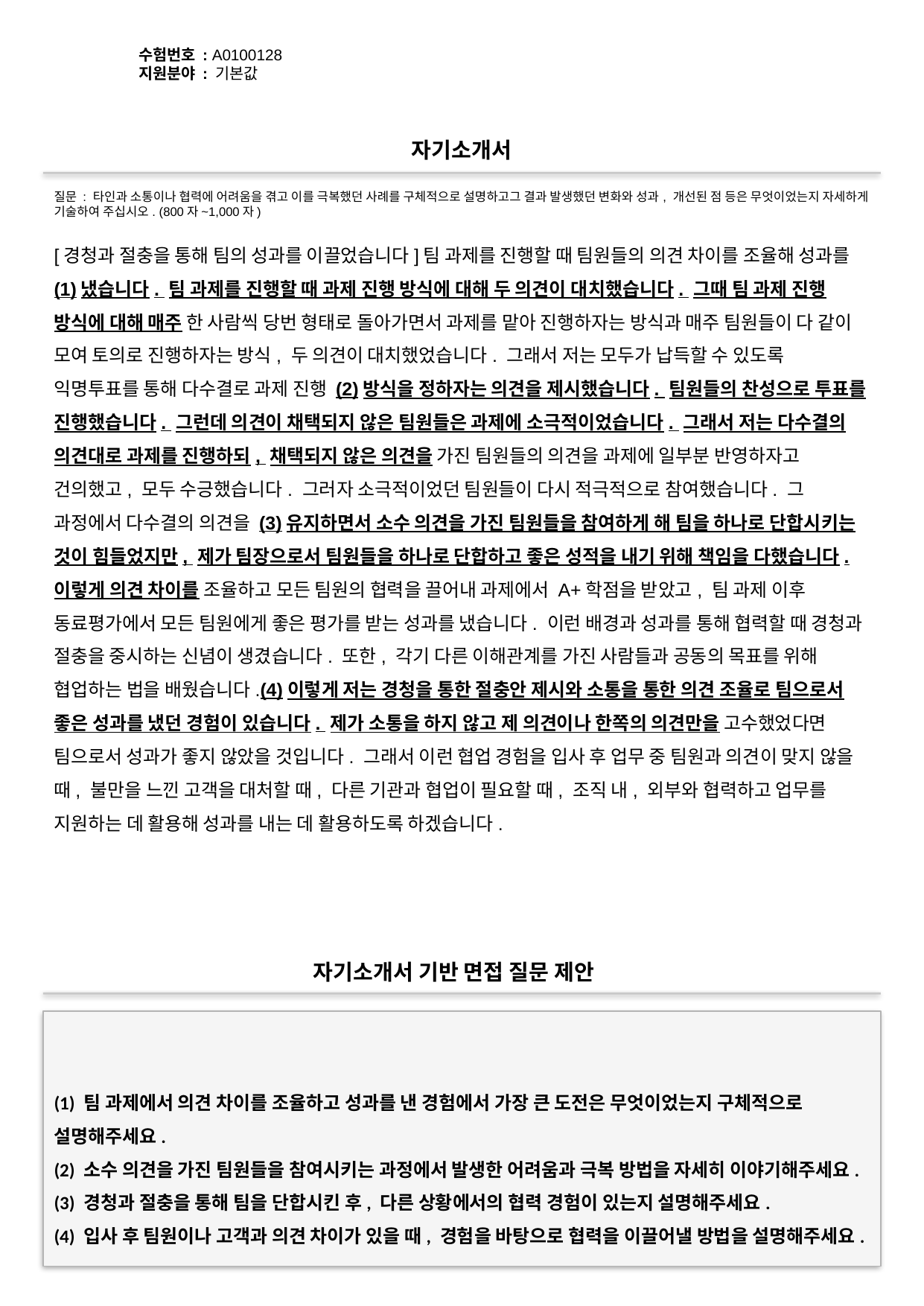

수험번호 : A0100128
지원분야 : 기본값
#

자기소개서

질문 : 타인과 소통이나 협력에 어려움을 겪고 이를 극복했던 사례를 구체적으로 설명하고그 결과 발생했던 변화와 성과, 개선된 점 등은 무엇이었는지 자세하게 기술하여 주십시오. (800자~1,000자)

[경청과 절충을 통해 팀의 성과를 이끌었습니다]팀 과제를 진행할 때 팀원들의 의견 차이를 조율해 성과를 (1)냈습니다. 팀 과제를 진행할 때 과제 진행 방식에 대해 두 의견이 대치했습니다. 그때 팀 과제 진행 방식에 대해 매주 한 사람씩 당번 형태로 돌아가면서 과제를 맡아 진행하자는 방식과 매주 팀원들이 다 같이 모여 토의로 진행하자는 방식, 두 의견이 대치했었습니다. 그래서 저는 모두가 납득할 수 있도록 익명투표를 통해 다수결로 과제 진행 (2)방식을 정하자는 의견을 제시했습니다. 팀원들의 찬성으로 투표를 진행했습니다. 그런데 의견이 채택되지 않은 팀원들은 과제에 소극적이었습니다. 그래서 저는 다수결의 의견대로 과제를 진행하되, 채택되지 않은 의견을 가진 팀원들의 의견을 과제에 일부분 반영하자고 건의했고, 모두 수긍했습니다. 그러자 소극적이었던 팀원들이 다시 적극적으로 참여했습니다. 그 과정에서 다수결의 의견을 (3)유지하면서 소수 의견을 가진 팀원들을 참여하게 해 팀을 하나로 단합시키는 것이 힘들었지만, 제가 팀장으로서 팀원들을 하나로 단합하고 좋은 성적을 내기 위해 책임을 다했습니다. 이렇게 의견 차이를 조율하고 모든 팀원의 협력을 끌어내 과제에서 A+학점을 받았고, 팀 과제 이후 동료평가에서 모든 팀원에게 좋은 평가를 받는 성과를 냈습니다. 이런 배경과 성과를 통해 협력할 때 경청과 절충을 중시하는 신념이 생겼습니다. 또한, 각기 다른 이해관계를 가진 사람들과 공동의 목표를 위해 협업하는 법을 배웠습니다.(4)이렇게 저는 경청을 통한 절충안 제시와 소통을 통한 의견 조율로 팀으로서 좋은 성과를 냈던 경험이 있습니다. 제가 소통을 하지 않고 제 의견이나 한쪽의 의견만을 고수했었다면 팀으로서 성과가 좋지 않았을 것입니다. 그래서 이런 협업 경험을 입사 후 업무 중 팀원과 의견이 맞지 않을 때, 불만을 느낀 고객을 대처할 때, 다른 기관과 협업이 필요할 때, 조직 내, 외부와 협력하고 업무를 지원하는 데 활용해 성과를 내는 데 활용하도록 하겠습니다.

자기소개서 기반 면접 질문 제안

(1) 팀 과제에서 의견 차이를 조율하고 성과를 낸 경험에서 가장 큰 도전은 무엇이었는지 구체적으로 설명해주세요.
(2) 소수 의견을 가진 팀원들을 참여시키는 과정에서 발생한 어려움과 극복 방법을 자세히 이야기해주세요.
(3) 경청과 절충을 통해 팀을 단합시킨 후, 다른 상황에서의 협력 경험이 있는지 설명해주세요.
(4) 입사 후 팀원이나 고객과 의견 차이가 있을 때, 경험을 바탕으로 협력을 이끌어낼 방법을 설명해주세요.